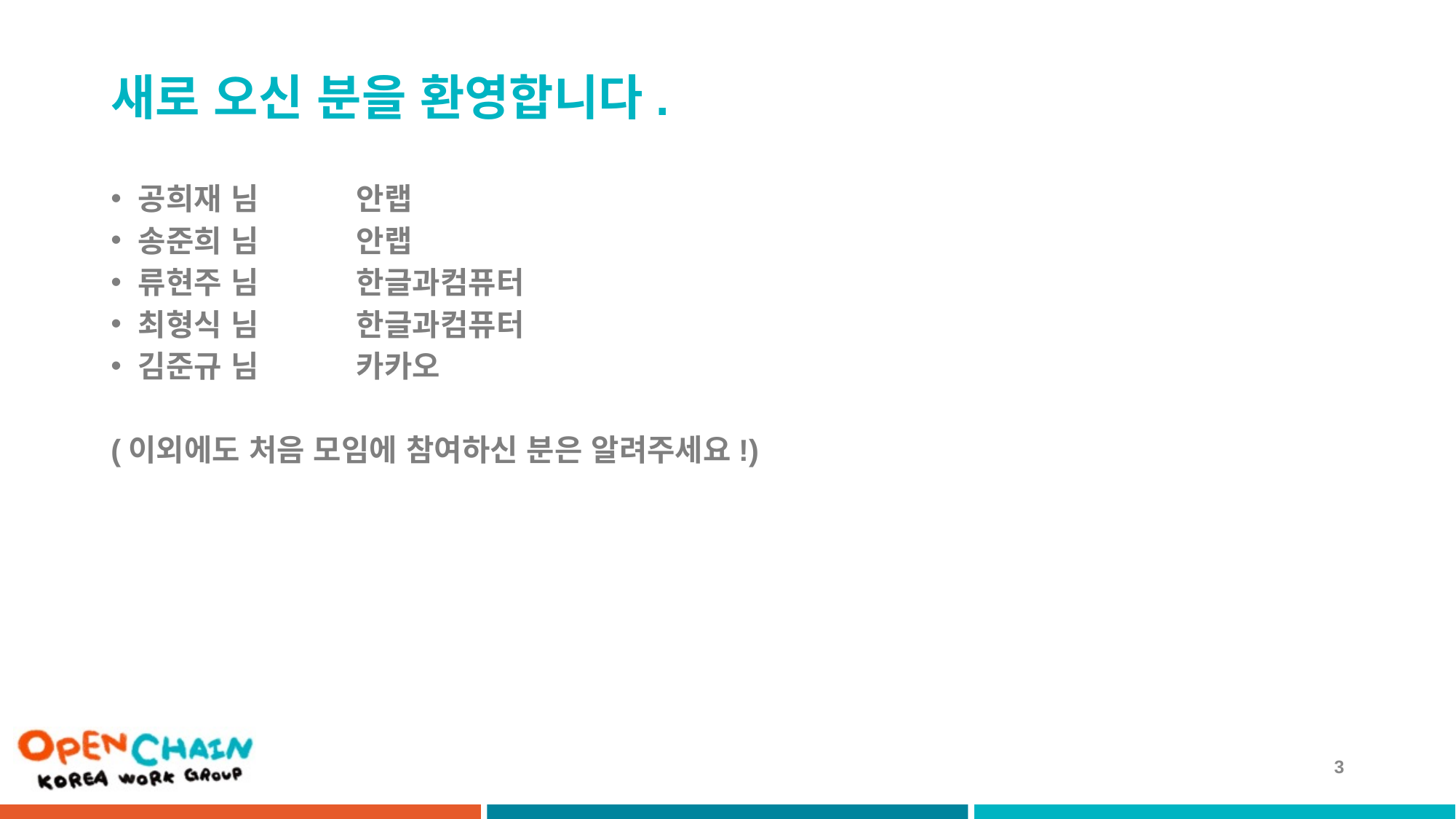

# 새로 오신 분을 환영합니다.
공희재 님 	안랩
송준희 님	안랩
류현주 님 	한글과컴퓨터
최형식 님	한글과컴퓨터
김준규 님	카카오

(이외에도 처음 모임에 참여하신 분은 알려주세요!)
3